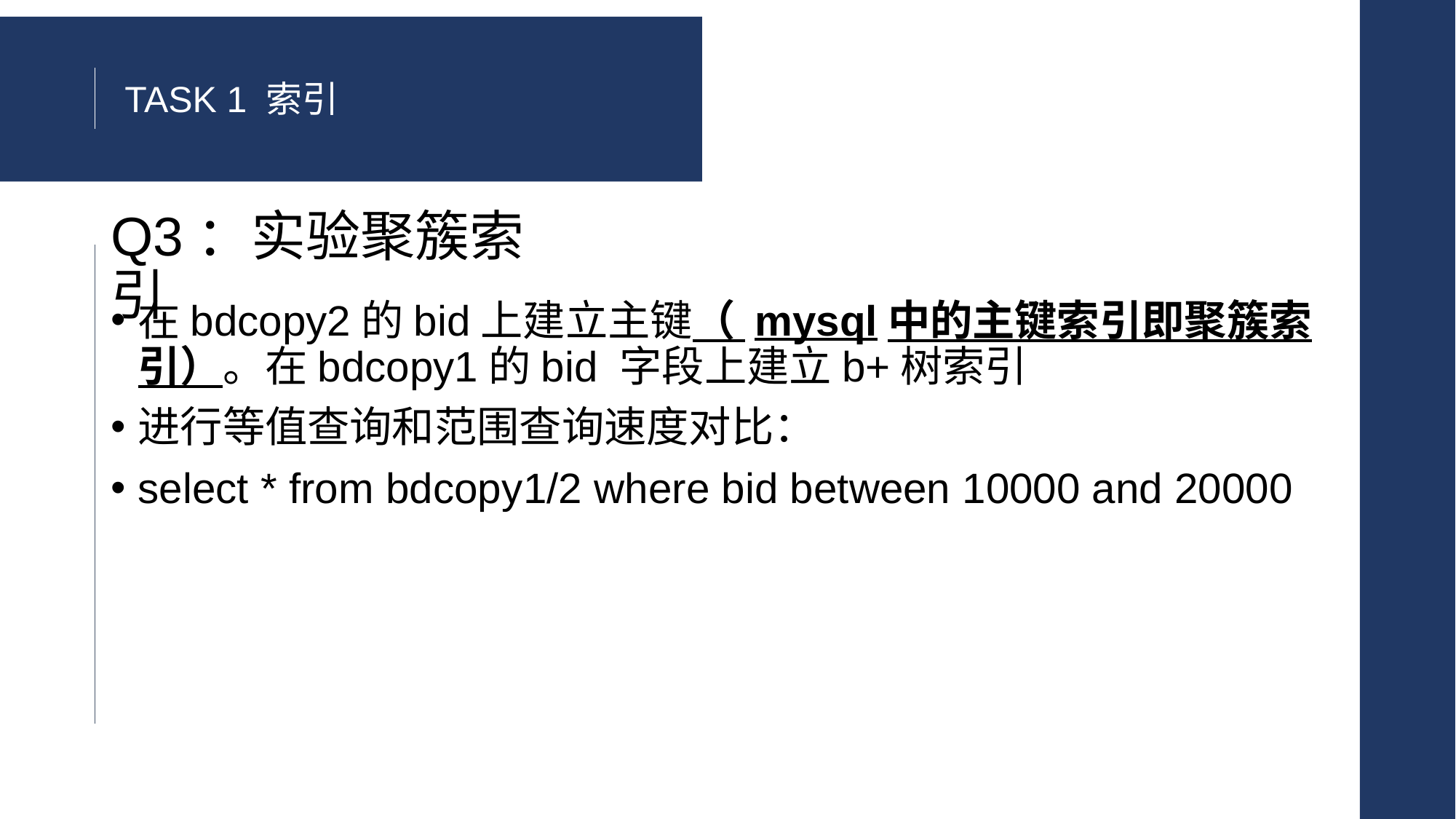

TASK 1 索引
Q3：实验聚簇索引
在bdcopy2的bid上建立主键（ mysql中的主键索引即聚簇索引）。在bdcopy1的bid 字段上建立b+树索引
进行等值查询和范围查询速度对比：
select * from bdcopy1/2 where bid between 10000 and 20000